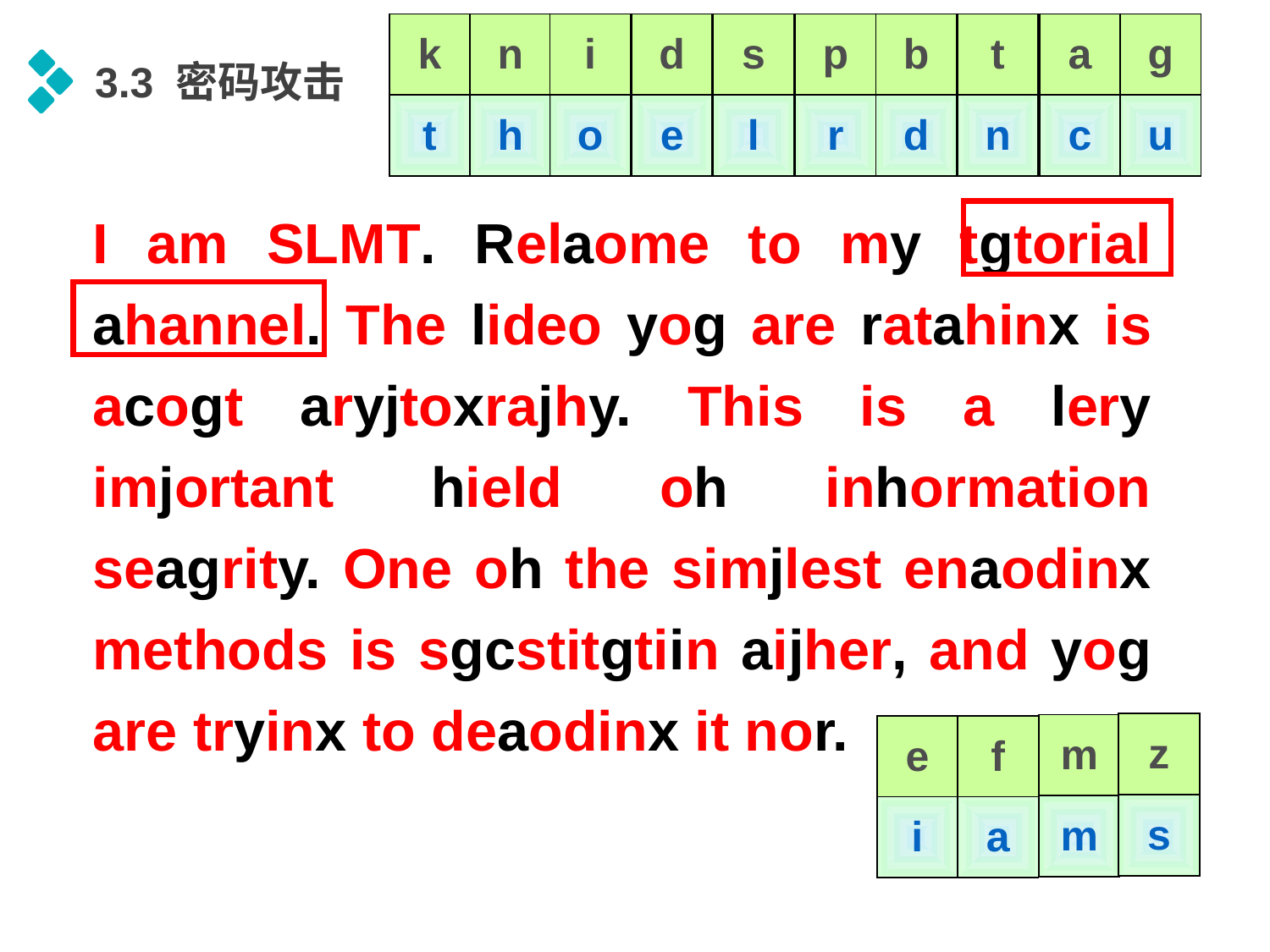

| k | n |
| --- | --- |
| t | h |
| i |
| --- |
| o |
| d |
| --- |
| e |
| s |
| --- |
| l |
| p | b |
| --- | --- |
| r | d |
| t |
| --- |
| n |
| a | g |
| --- | --- |
| c | u |

3.3 密码攻击

I am SLMT. Relaome to my tgtorial ahannel. The lideo yog are ratahinx is acogt aryjtoxrajhy. This is a lery imjortant hield oh inhormation seagrity. One oh the simjlest enaodinx methods is sgcstitgtiin aijher, and yog are tryinx to deaodinx it nor.

| z |
| --- |
| s |
| m |
| --- |
| m |
| e | f |
| --- | --- |
| i | a |